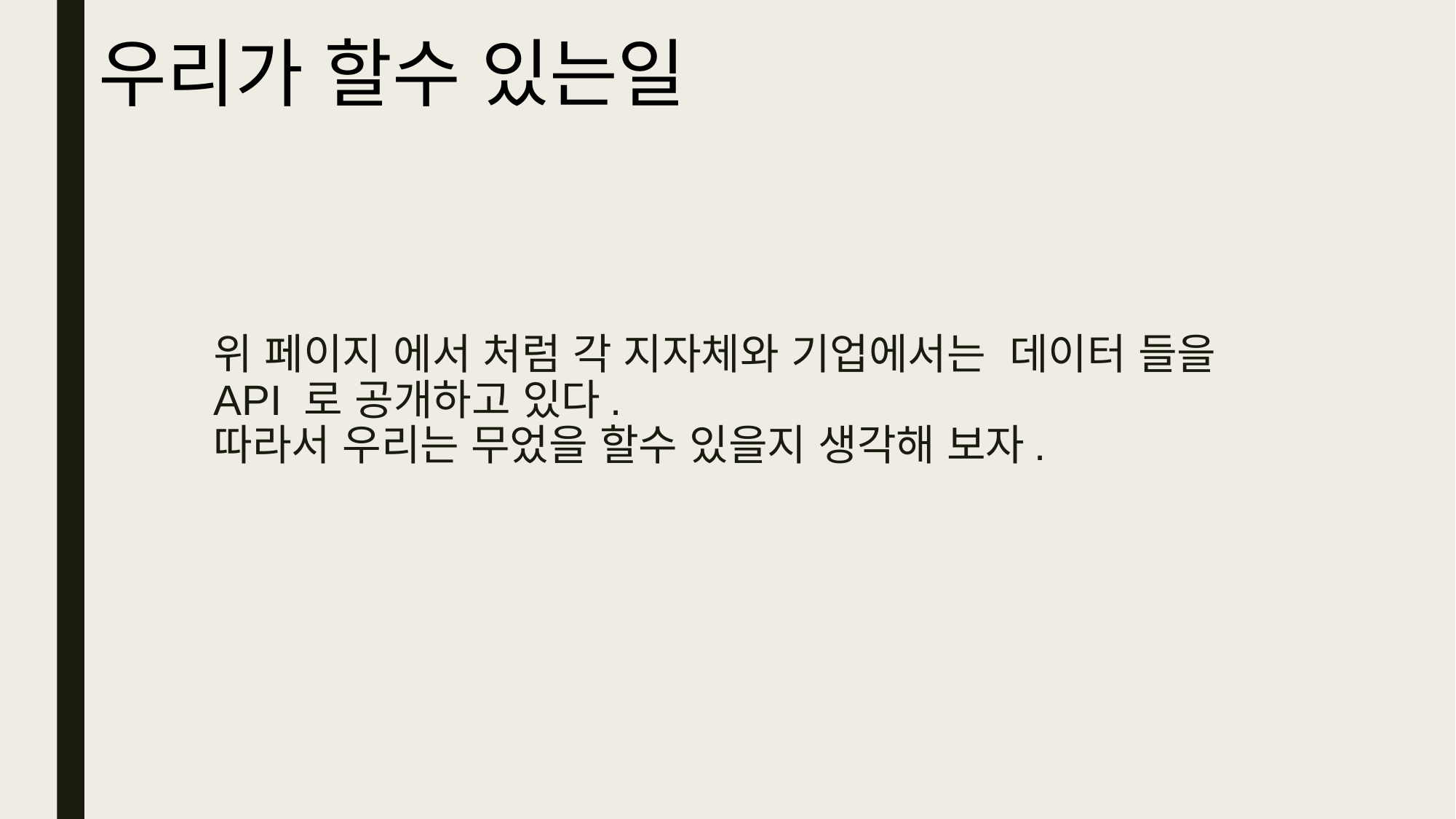

우리가 할수 있는일
위 페이지 에서 처럼 각 지자체와 기업에서는  데이터 들을 API 로 공개하고 있다.
따라서 우리는 무었을 할수 있을지 생각해 보자.